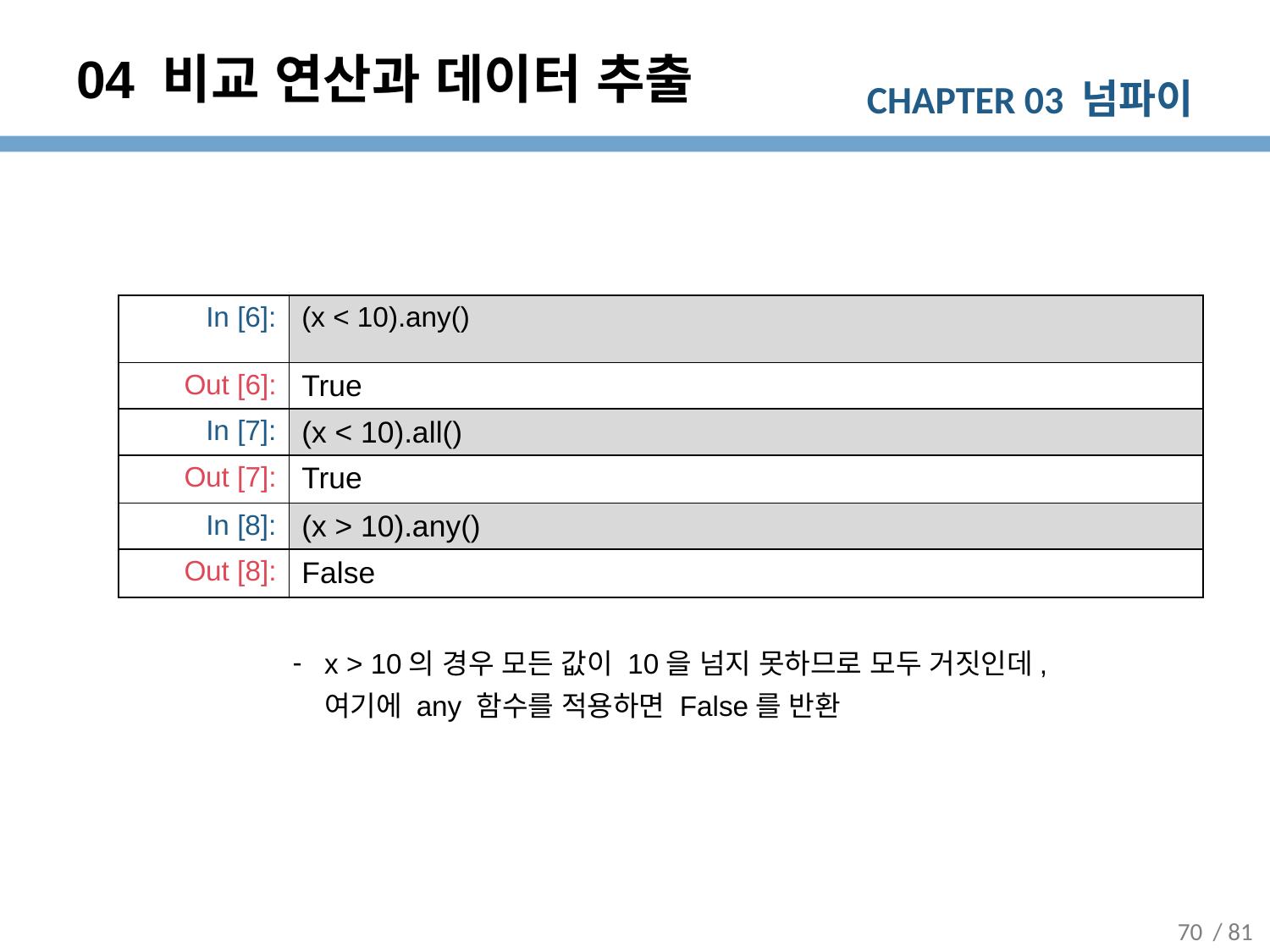

# 04 비교 연산과 데이터 추출
| In [6]: | (x < 10).any() |
| --- | --- |
| Out [6]: | True |
| In [7]: | (x < 10).all() |
| Out [7]: | True |
| In [8]: | (x > 10).any() |
| Out [8]: | False |
x > 10의 경우 모든 값이 10을 넘지 못하므로 모두 거짓인데, 여기에 any 함수를 적용하면 False를 반환